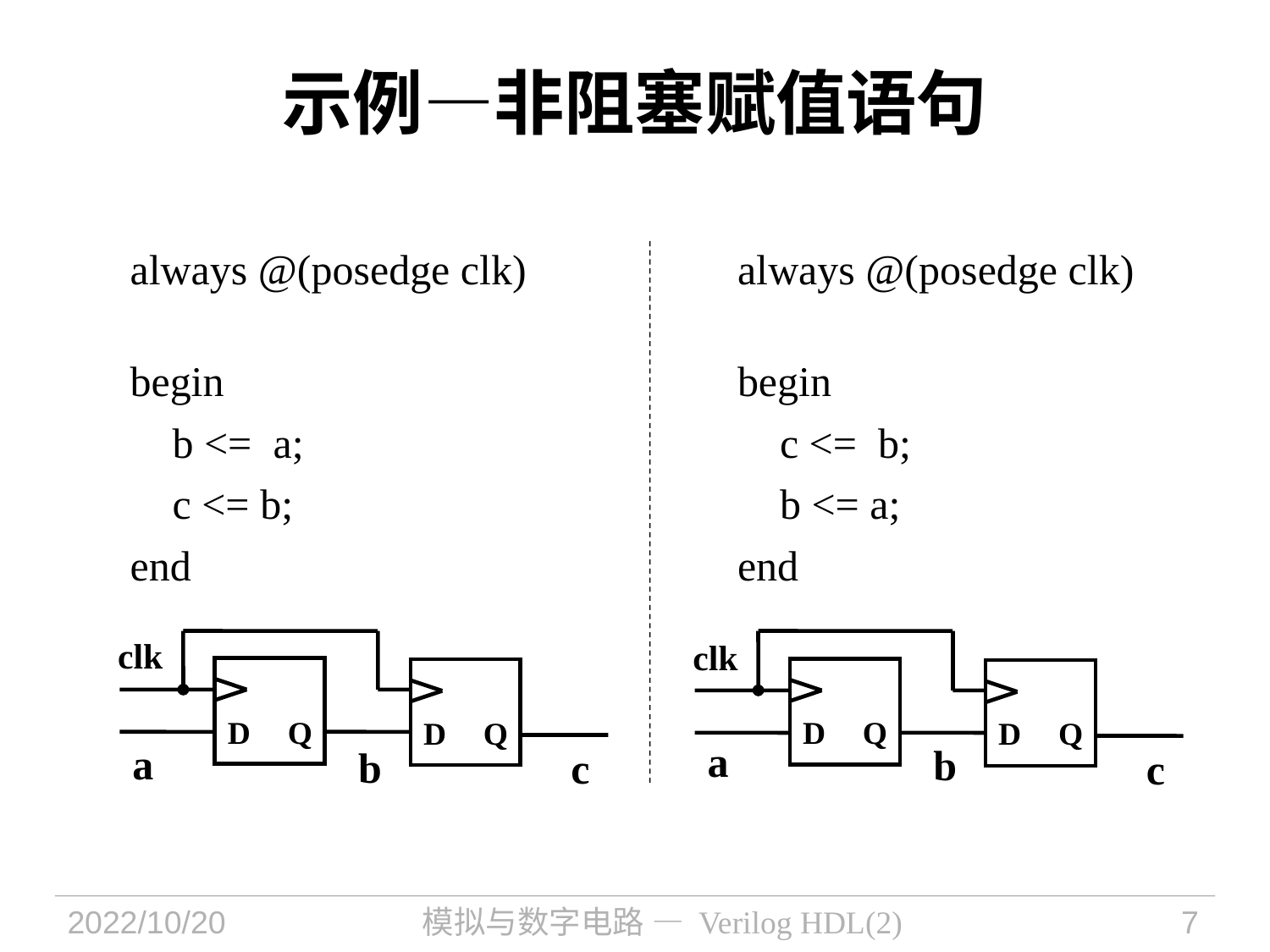

示例—非阻塞赋值语句
always @(posedge clk)
begin
    b <=  a;
    c <= b;
end
always @(posedge clk)
begin
    c <=  b;
    b <= a;
end

clk

D
Q
D
Q
a

b

c
clk

D
Q
D
Q
a
b

c
2022/10/20
模拟与数字电路 — Verilog HDL(2)
7